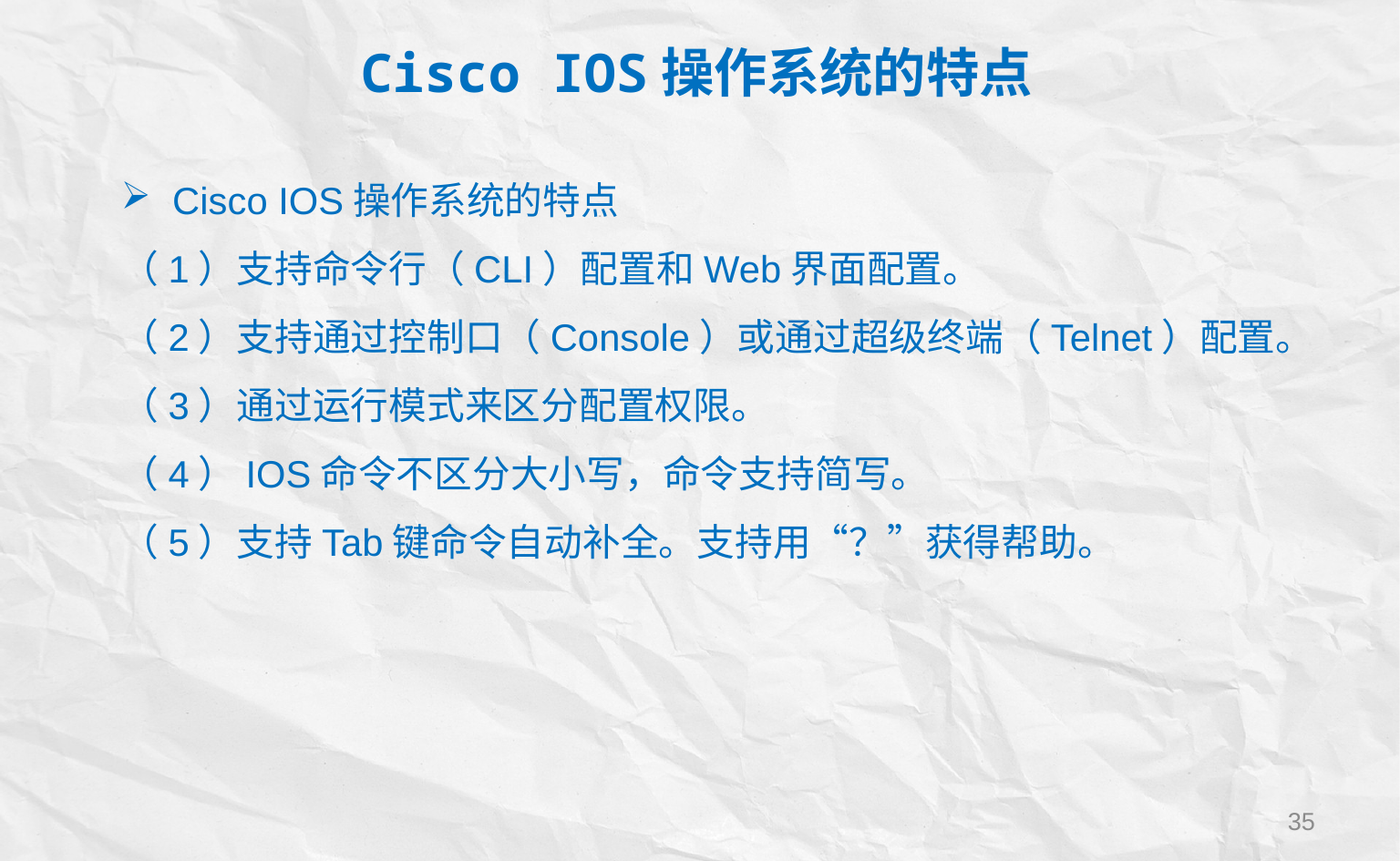

Cisco IOS操作系统的特点
Cisco IOS操作系统的特点
（1）支持命令行（CLI）配置和Web界面配置。
（2）支持通过控制口（Console）或通过超级终端（Telnet）配置。
（3）通过运行模式来区分配置权限。
（4）IOS命令不区分大小写，命令支持简写。
（5）支持Tab键命令自动补全。支持用“？”获得帮助。

 35